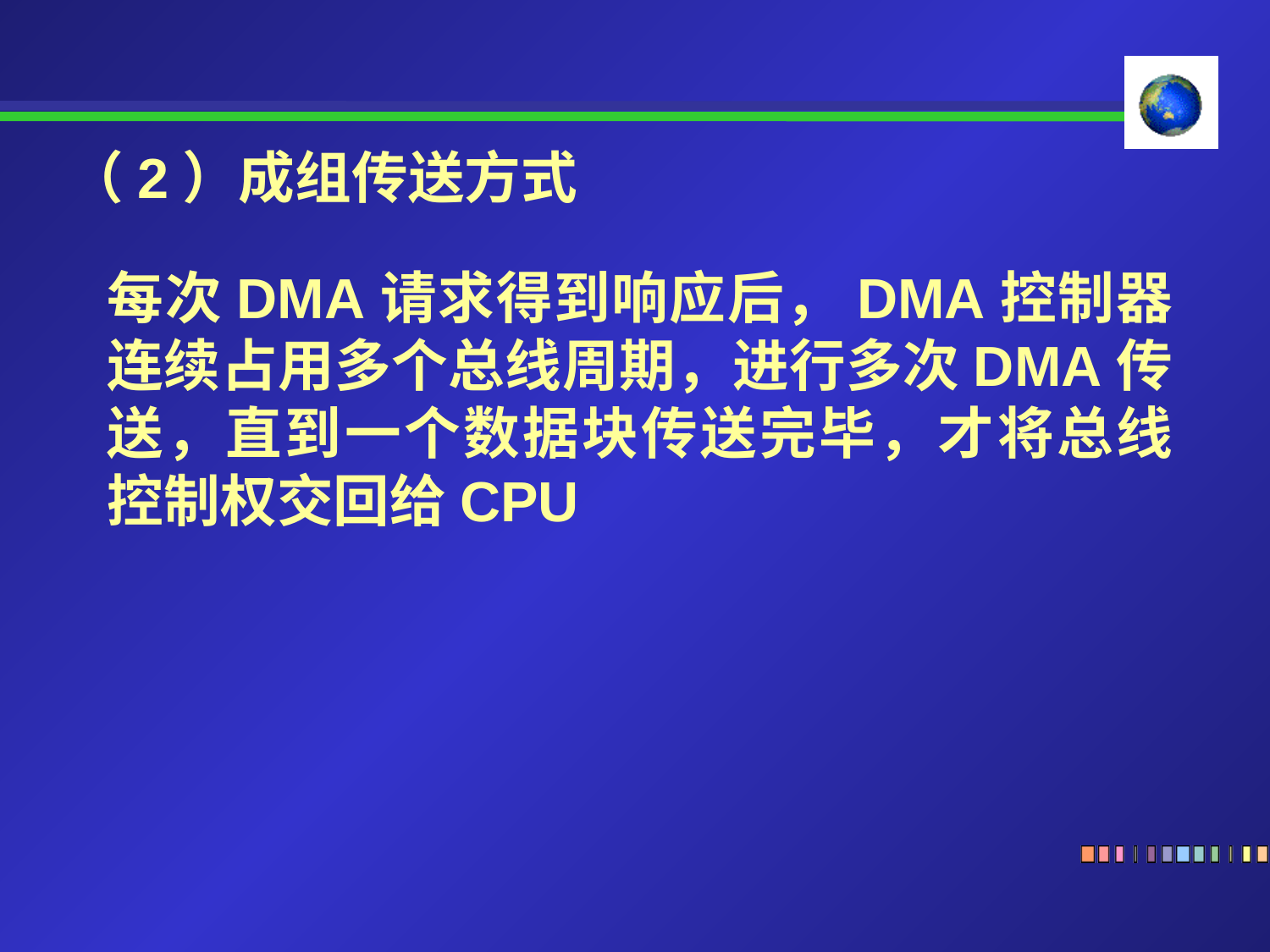

（2）成组传送方式
每次DMA请求得到响应后，DMA控制器连续占用多个总线周期，进行多次DMA传送，直到一个数据块传送完毕，才将总线控制权交回给CPU
79